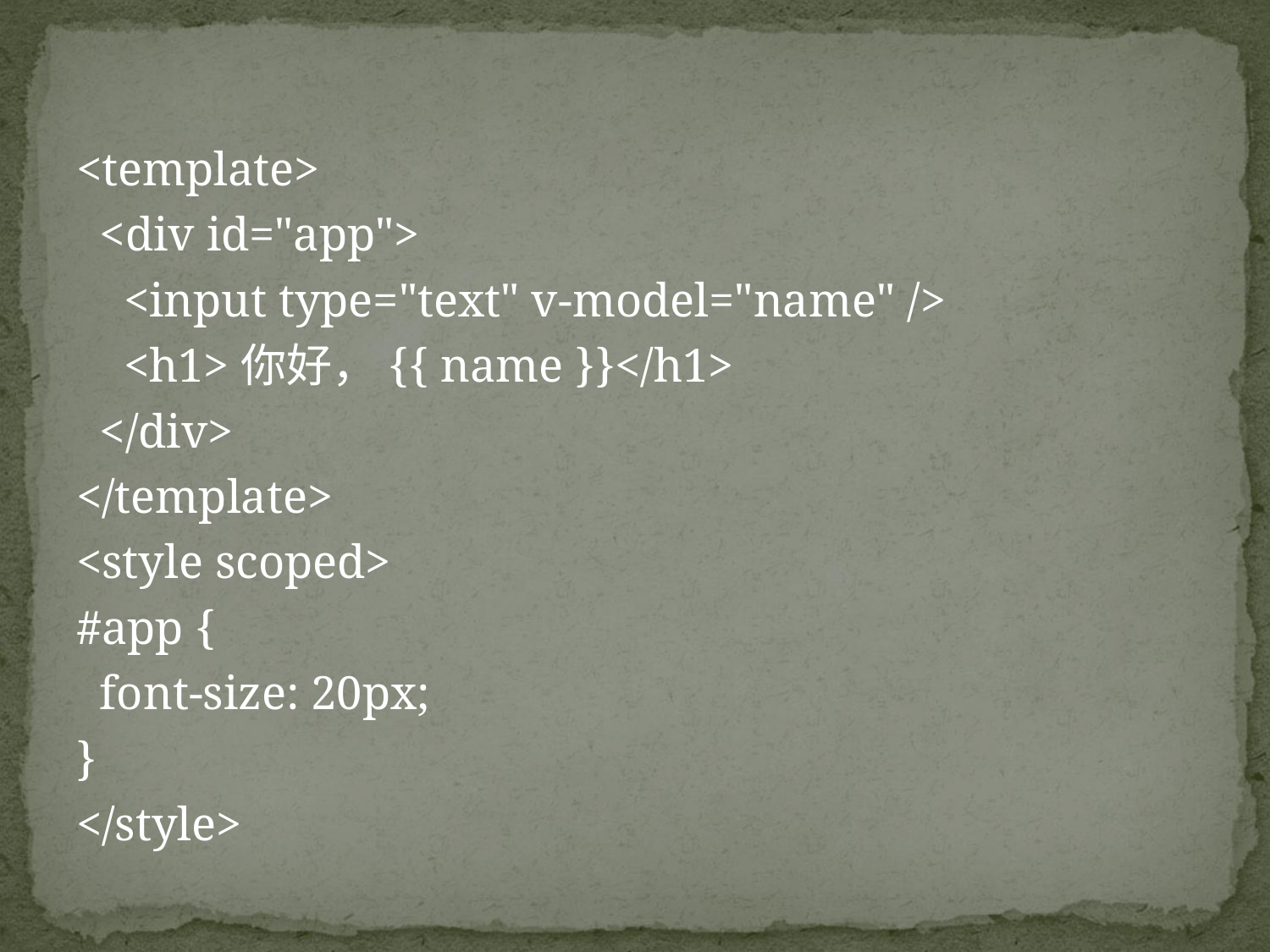

<template>
  <div id="app">
    <input type="text" v-model="name" />
    <h1>你好，{{ name }}</h1>
  </div>
</template>
<style scoped>
#app {
  font-size: 20px;
}
</style>